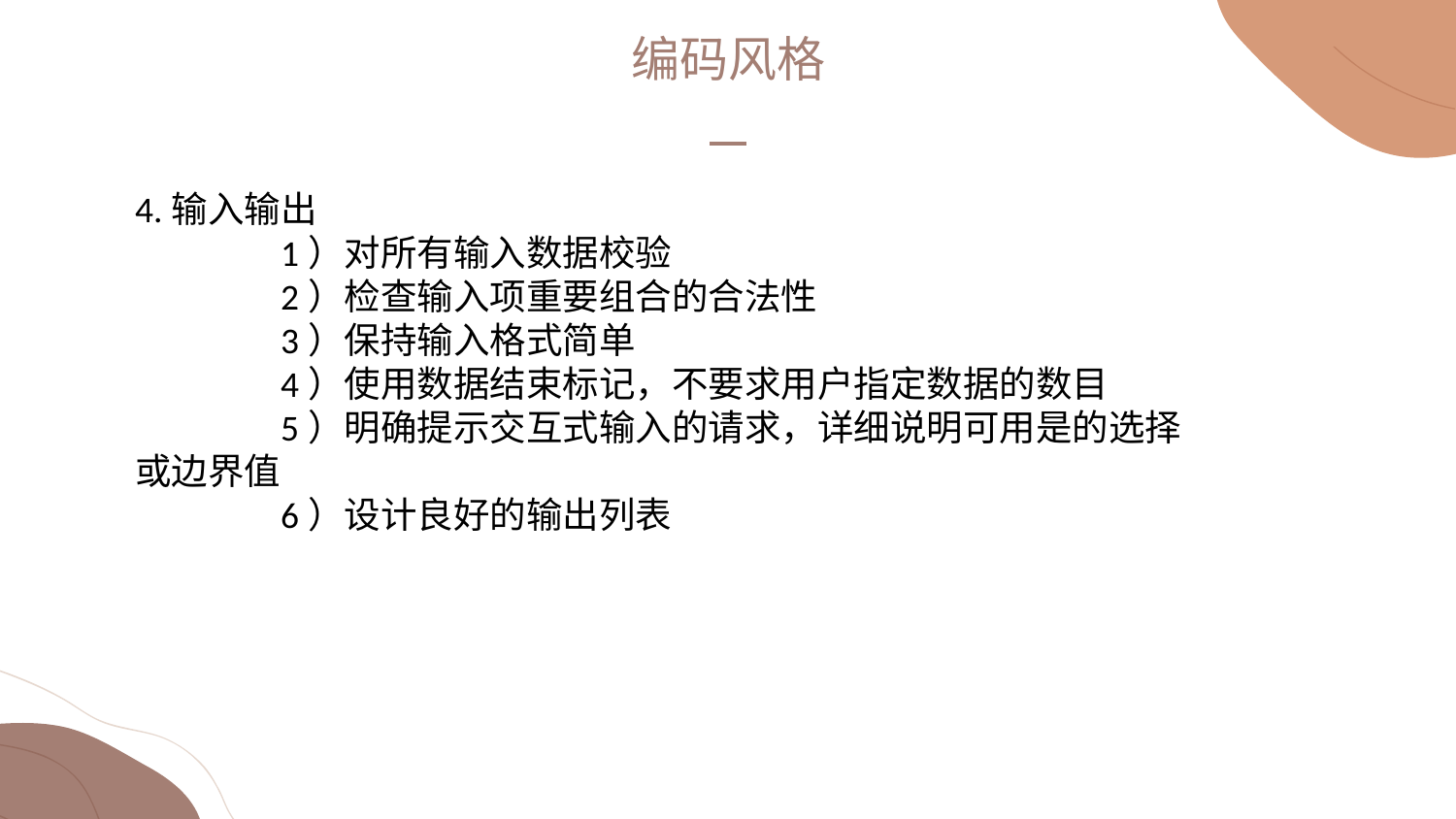

编码风格
为了
4.输入输出
	1）对所有输入数据校验
	2）检查输入项重要组合的合法性
	3）保持输入格式简单
	4）使用数据结束标记，不要求用户指定数据的数目
	5）明确提示交互式输入的请求，详细说明可用是的选择或边界值
	6）设计良好的输出列表